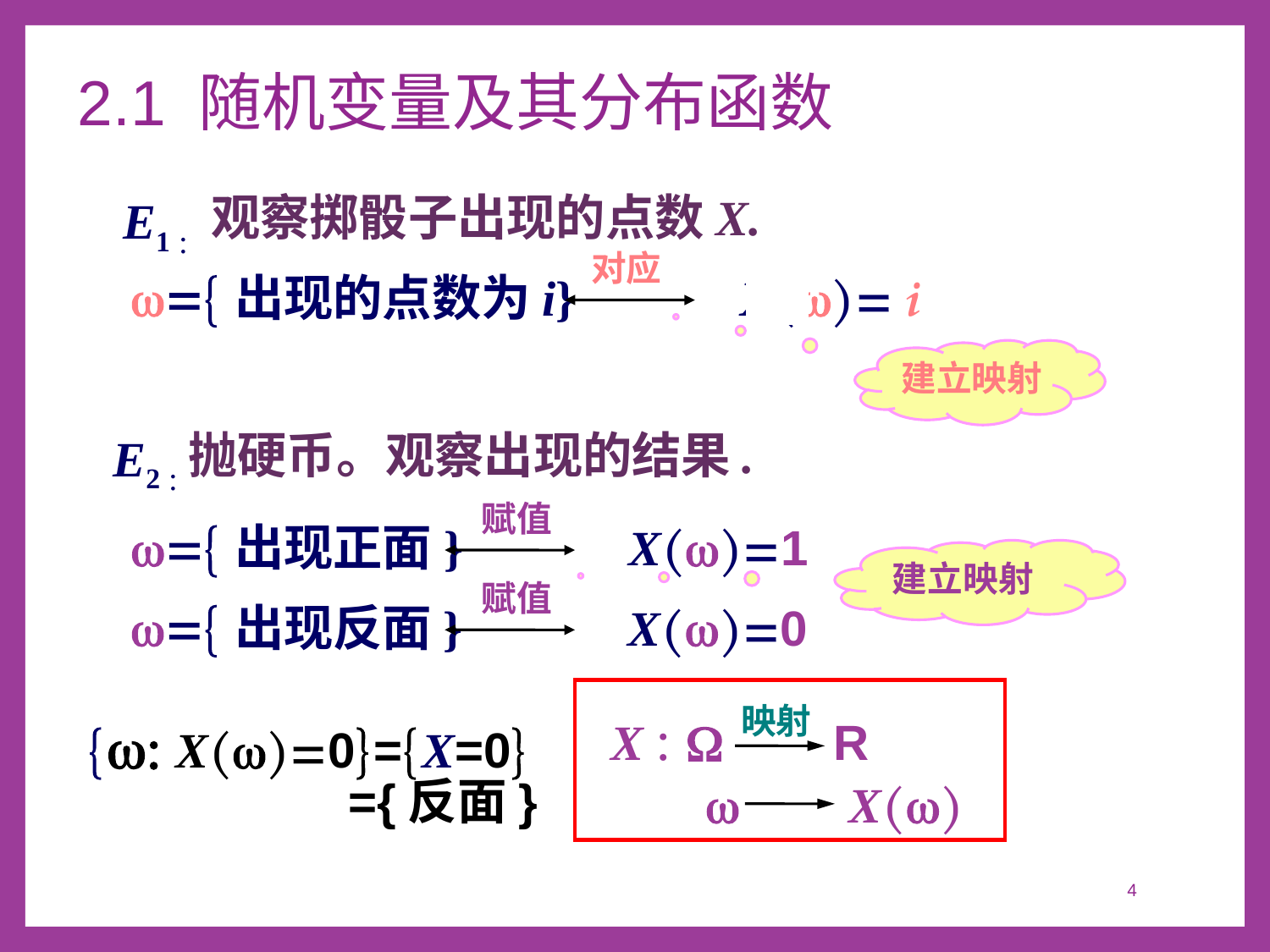

# 2.1 随机变量及其分布函数
E1 :
观察掷骰子出现的点数X.
对应

ω={出现的点数为i}            X(ω)= i

建立映射
E2 :
抛硬币。观察出现的结果.
赋值

ω={出现正面}            X(ω)=1

建立映射
赋值

ω={出现反面}            X(ω)=0

映射
X : Ω       R

 ω       X(ω)

{ω: X(ω)=0}={X=0}
={反面}
4